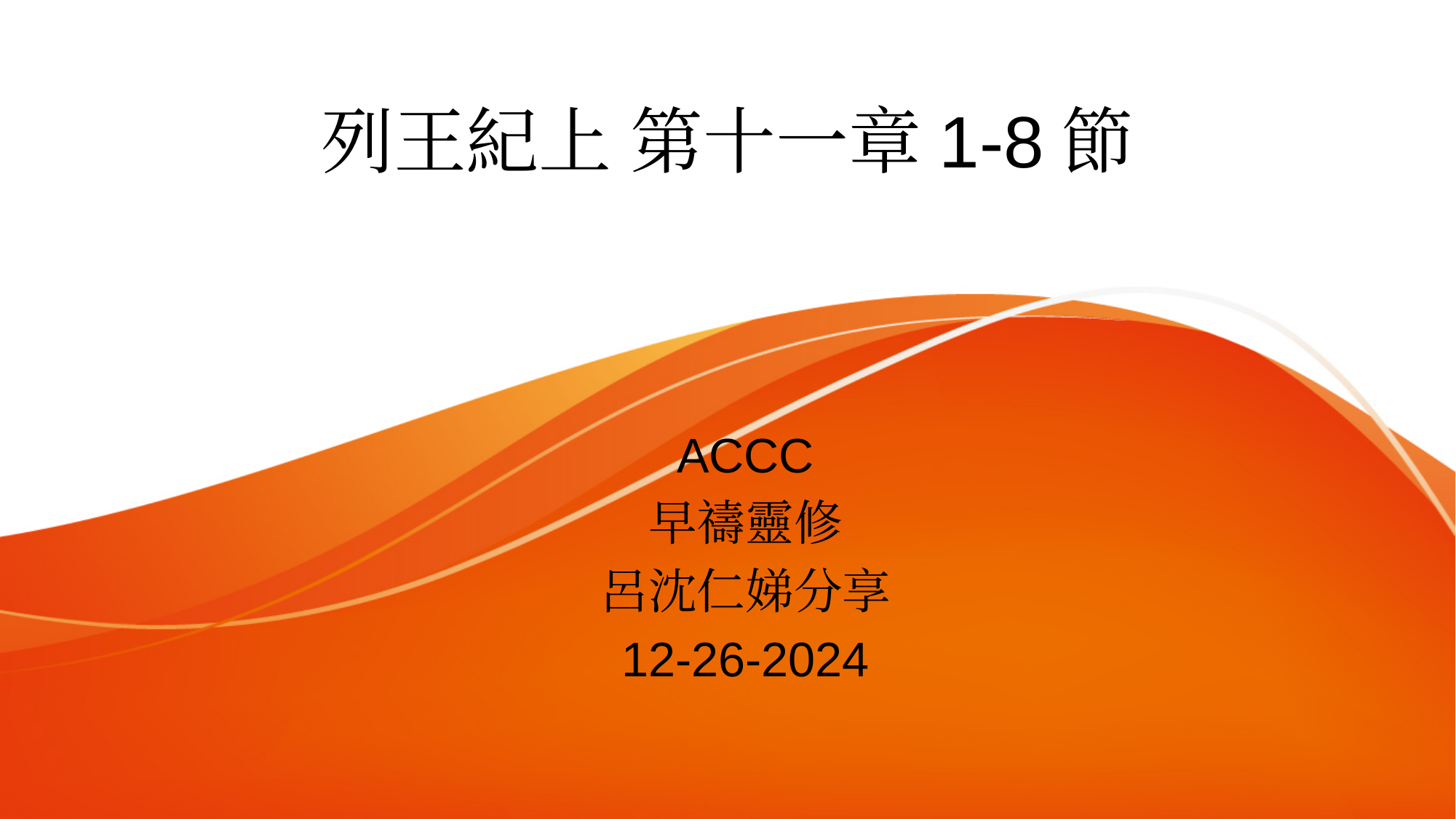

# 列王紀上 第十一章1-8節
ACCC
早禱靈修
呂沈仁娣分享
12-26-2024